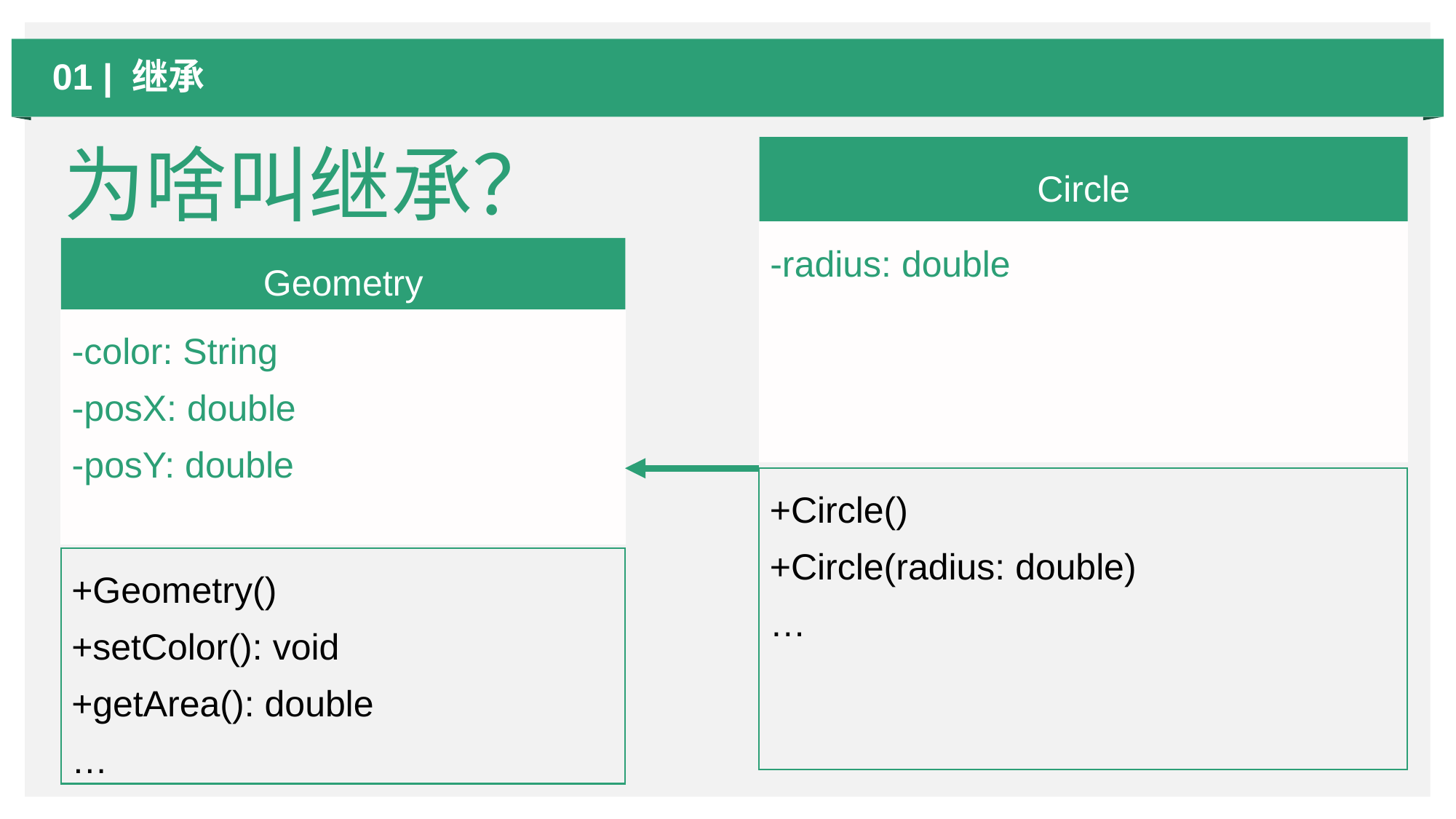

01 | 继承
为啥叫继承？
Circle
-radius: double
+Circle()
+Circle(radius: double)
…

Geometry
-color: String
-posX: double
-posY: double
+Geometry()
+setColor(): void
+getArea(): double
…